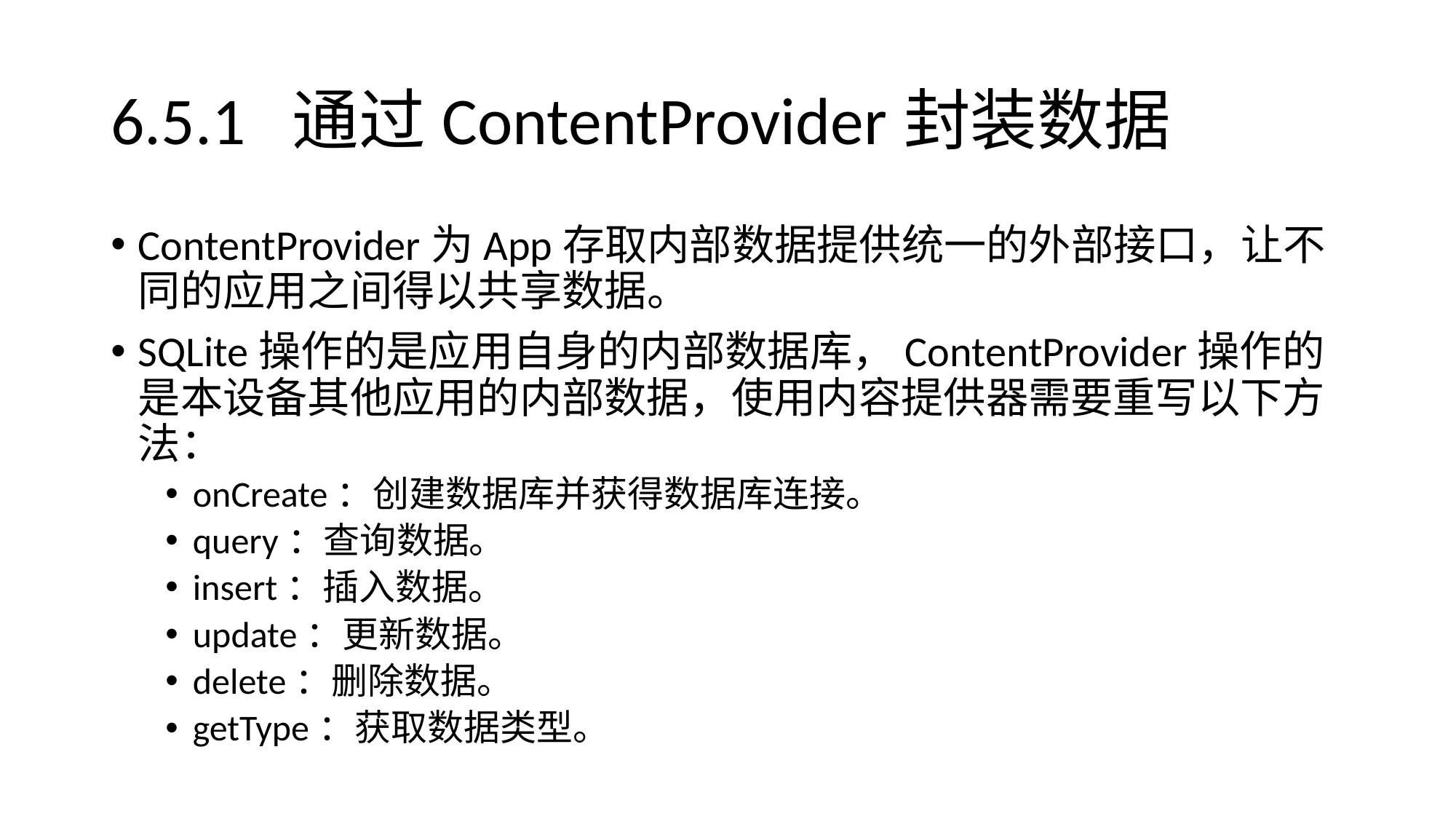

# 6.5.1  通过ContentProvider封装数据
ContentProvider为App存取内部数据提供统一的外部接口，让不同的应用之间得以共享数据。
SQLite操作的是应用自身的内部数据库，ContentProvider操作的是本设备其他应用的内部数据，使用内容提供器需要重写以下方法：
onCreate：创建数据库并获得数据库连接。
query：查询数据。
insert：插入数据。
update：更新数据。
delete：删除数据。
getType：获取数据类型。